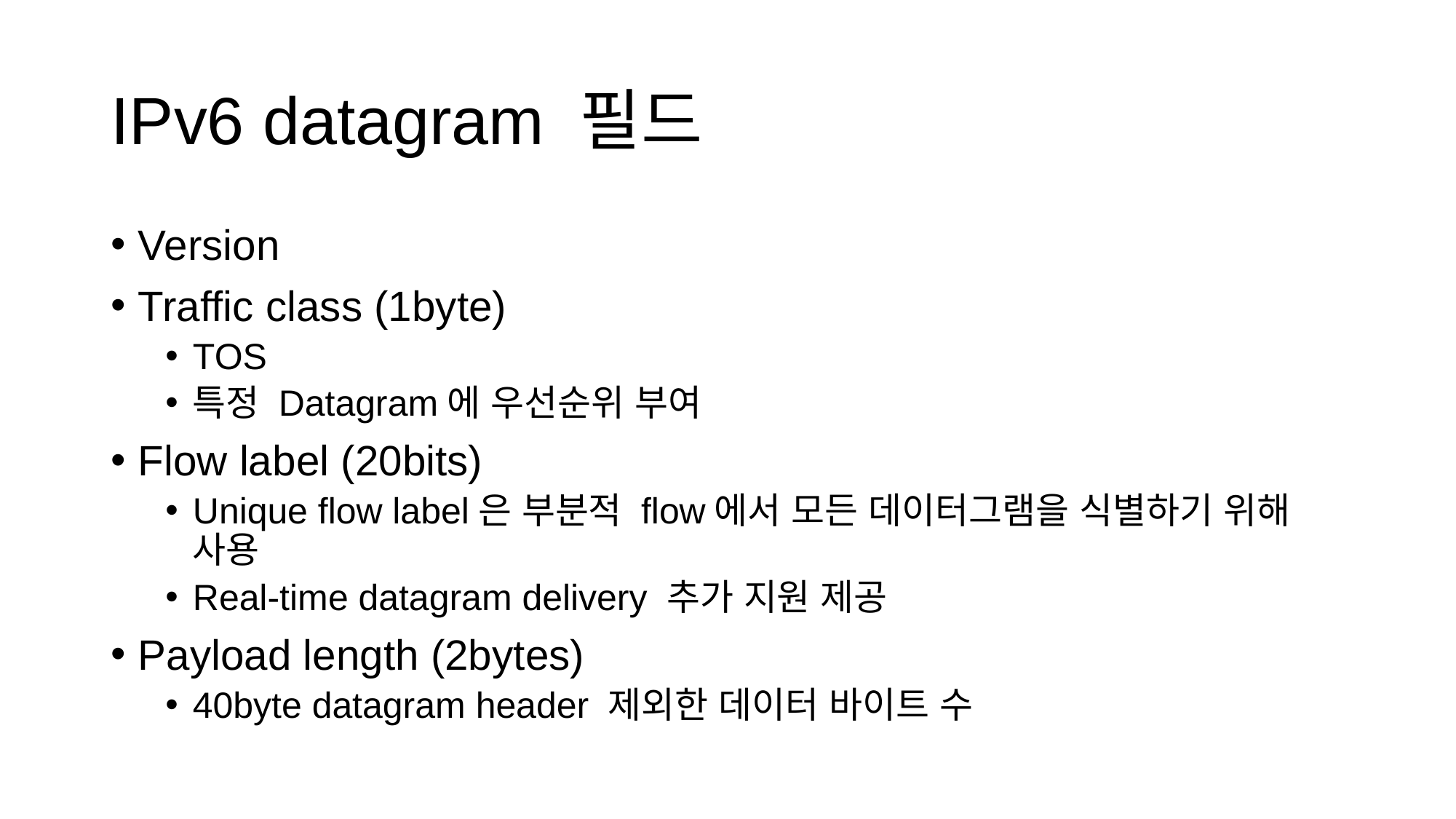

# IPv6 datagram 필드
Version
Traffic class (1byte)
TOS
특정 Datagram에 우선순위 부여
Flow label (20bits)
Unique flow label은 부분적 flow에서 모든 데이터그램을 식별하기 위해 사용
Real-time datagram delivery 추가 지원 제공
Payload length (2bytes)
40byte datagram header 제외한 데이터 바이트 수